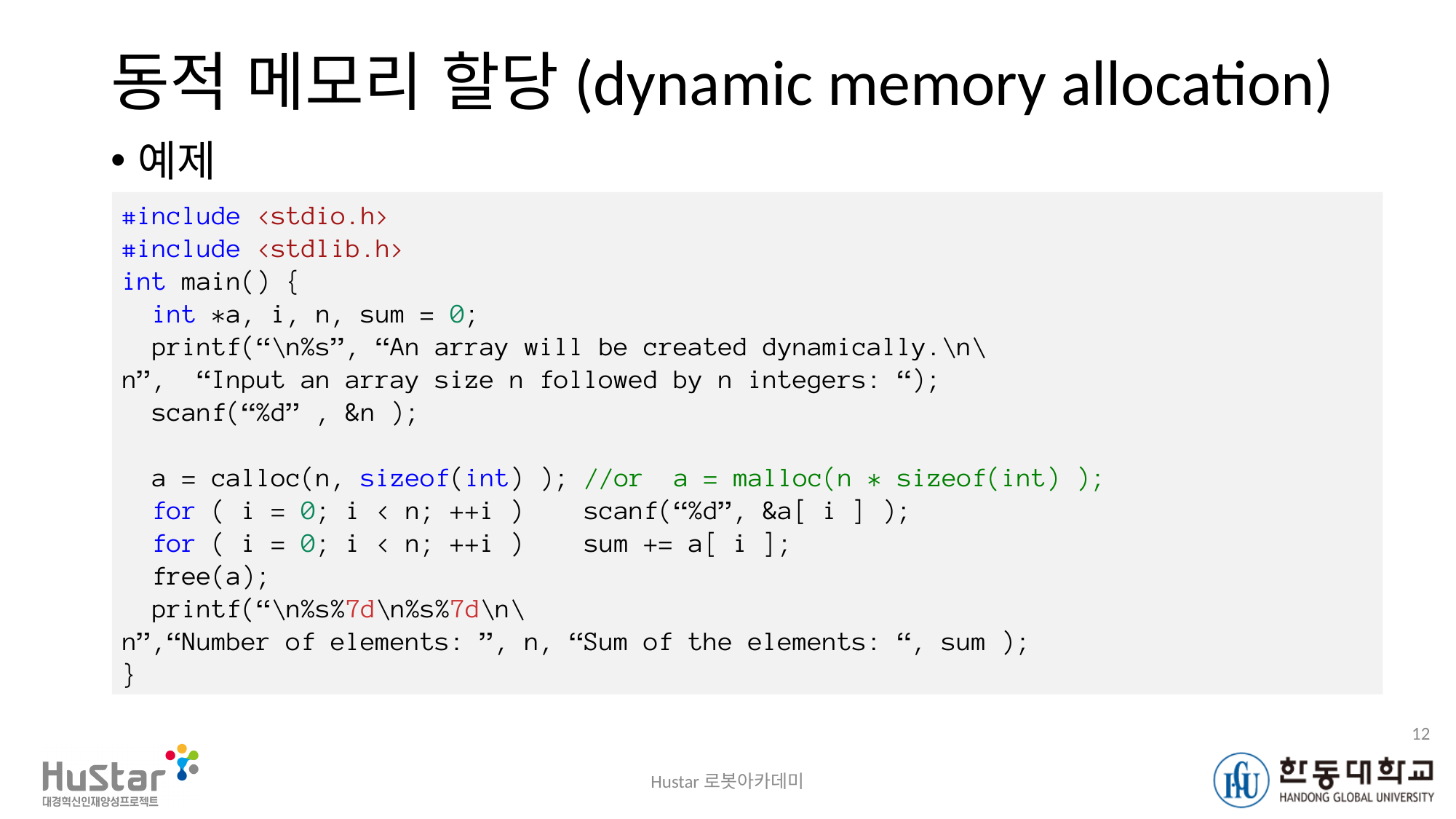

# 동적 메모리 할당(dynamic memory allocation)
예제
#include <stdio.h>
#include <stdlib.h>
int main() {
  int *a, i, n, sum = 0;
  printf(“\n%s”, “An array will be created dynamically.\n\n”,  “Input an array size n followed by n integers: “);
  scanf(“%d” , &n );
  a = calloc(n, sizeof(int) ); //or  a = malloc(n * sizeof(int) );
  for ( i = 0; i < n; ++i )    scanf(“%d”, &a[ i ] );
  for ( i = 0; i < n; ++i )    sum += a[ i ];
  free(a);
  printf(“\n%s%7d\n%s%7d\n\n”,“Number of elements: ”, n, “Sum of the elements: “, sum );
}
12
Hustar로봇아카데미